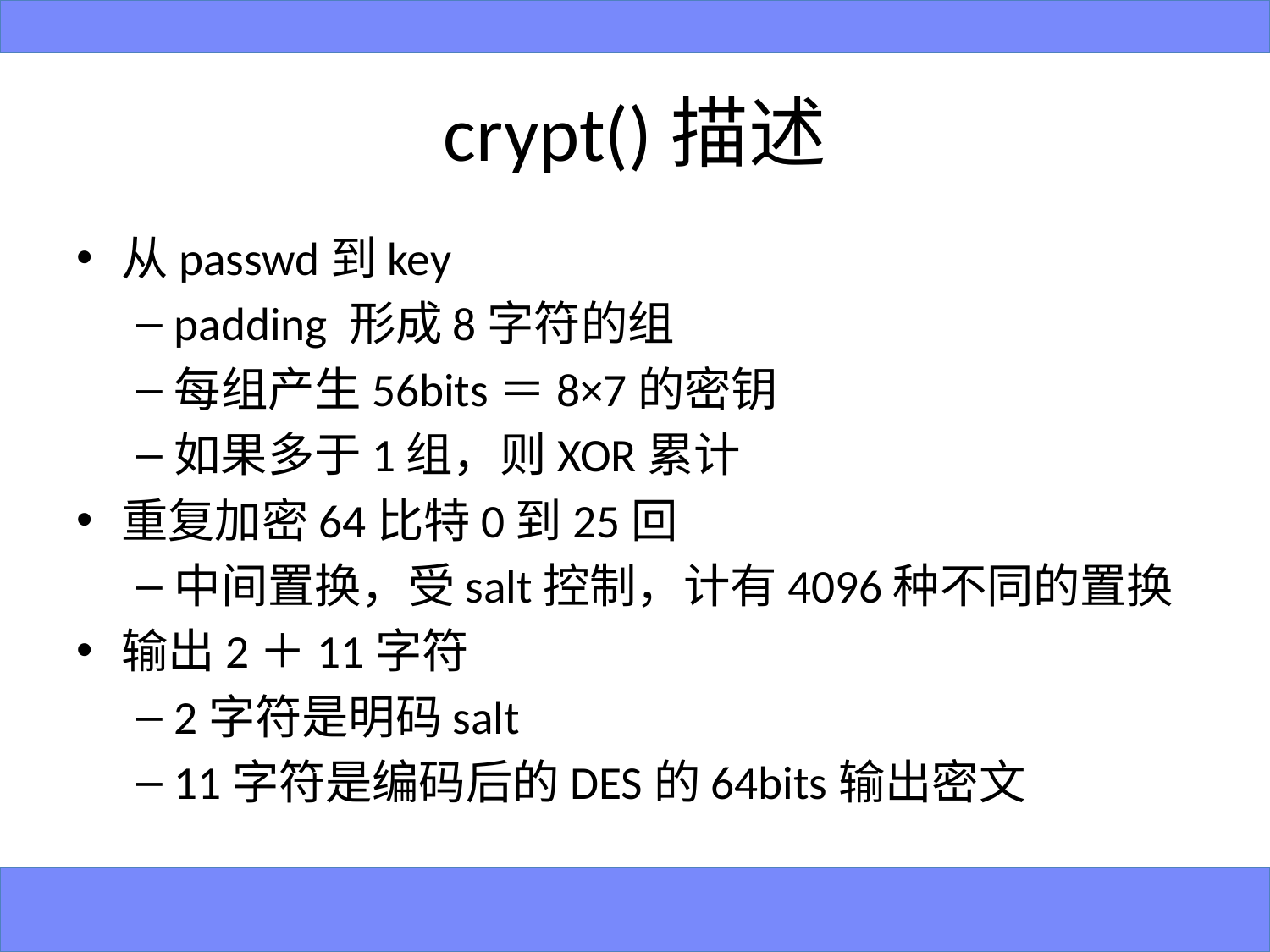

# crypt()描述
从passwd到key
padding 形成8字符的组
每组产生56bits＝8×7的密钥
如果多于1组，则XOR累计
重复加密64比特0到25回
中间置换，受salt控制，计有4096种不同的置换
输出2＋11字符
2字符是明码salt
11字符是编码后的DES的64bits输出密文